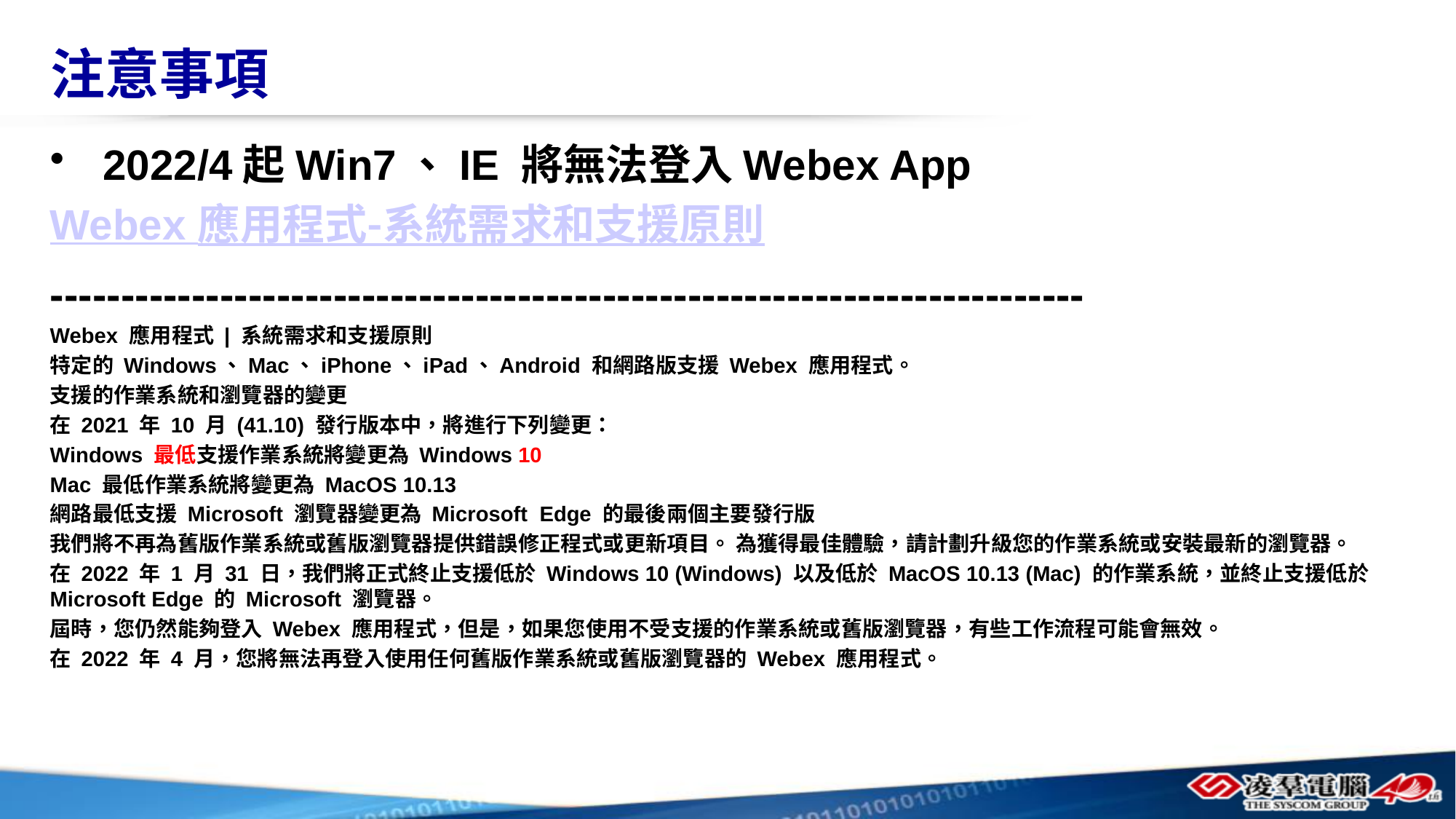

# 注意事項
 2022/4起Win7、IE 將無法登入Webex App
Webex 應用程式-系統需求和支援原則
-------------------------------------------------------------------------
Webex 應用程式 | 系統需求和支援原則
特定的 Windows、Mac、iPhone、iPad、Android 和網路版支援 Webex 應用程式。
支援的作業系統和瀏覽器的變更
在 2021 年 10 月 (41.10) 發行版本中，將進行下列變更：
Windows 最低支援作業系統將變更為 Windows 10
Mac 最低作業系統將變更為 MacOS 10.13
網路最低支援 Microsoft 瀏覽器變更為 Microsoft  Edge 的最後兩個主要發行版
我們將不再為舊版作業系統或舊版瀏覽器提供錯誤修正程式或更新項目。 為獲得最佳體驗，請計劃升級您的作業系統或安裝最新的瀏覽器。
在 2022 年 1 月 31 日，我們將正式終止支援低於 Windows 10 (Windows) 以及低於 MacOS 10.13 (Mac) 的作業系統，並終止支援低於 Microsoft Edge 的 Microsoft 瀏覽器。
屆時，您仍然能夠登入 Webex 應用程式，但是，如果您使用不受支援的作業系統或舊版瀏覽器，有些工作流程可能會無效。
在 2022 年 4 月，您將無法再登入使用任何舊版作業系統或舊版瀏覽器的 Webex 應用程式。